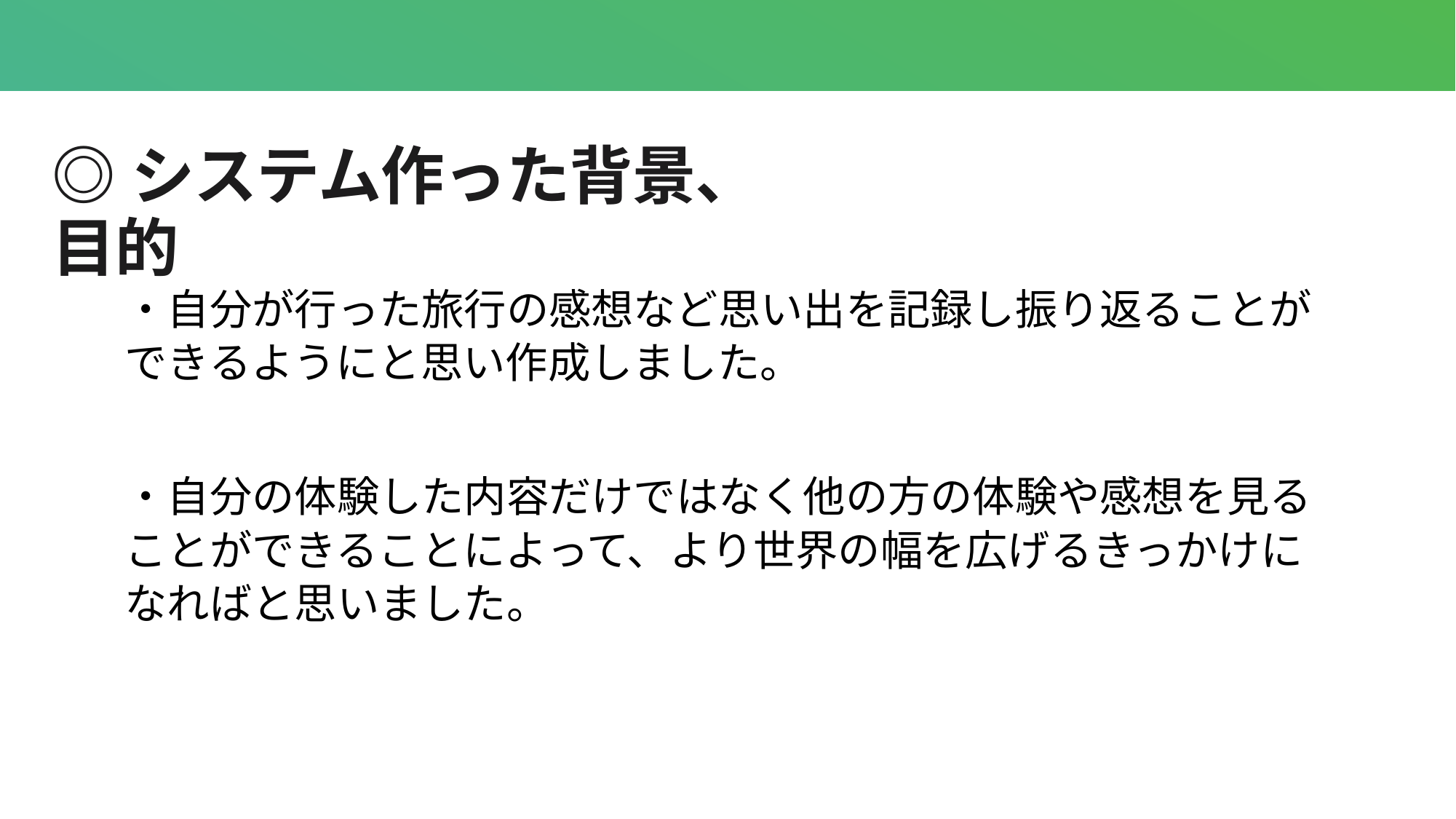

# ◎システム作った背景、目的
・自分が行った旅行の感想など思い出を記録し振り返ることができるようにと思い作成しました。
・自分の体験した内容だけではなく他の方の体験や感想を見ることができることによって、より世界の幅を広げるきっかけになればと思いました。